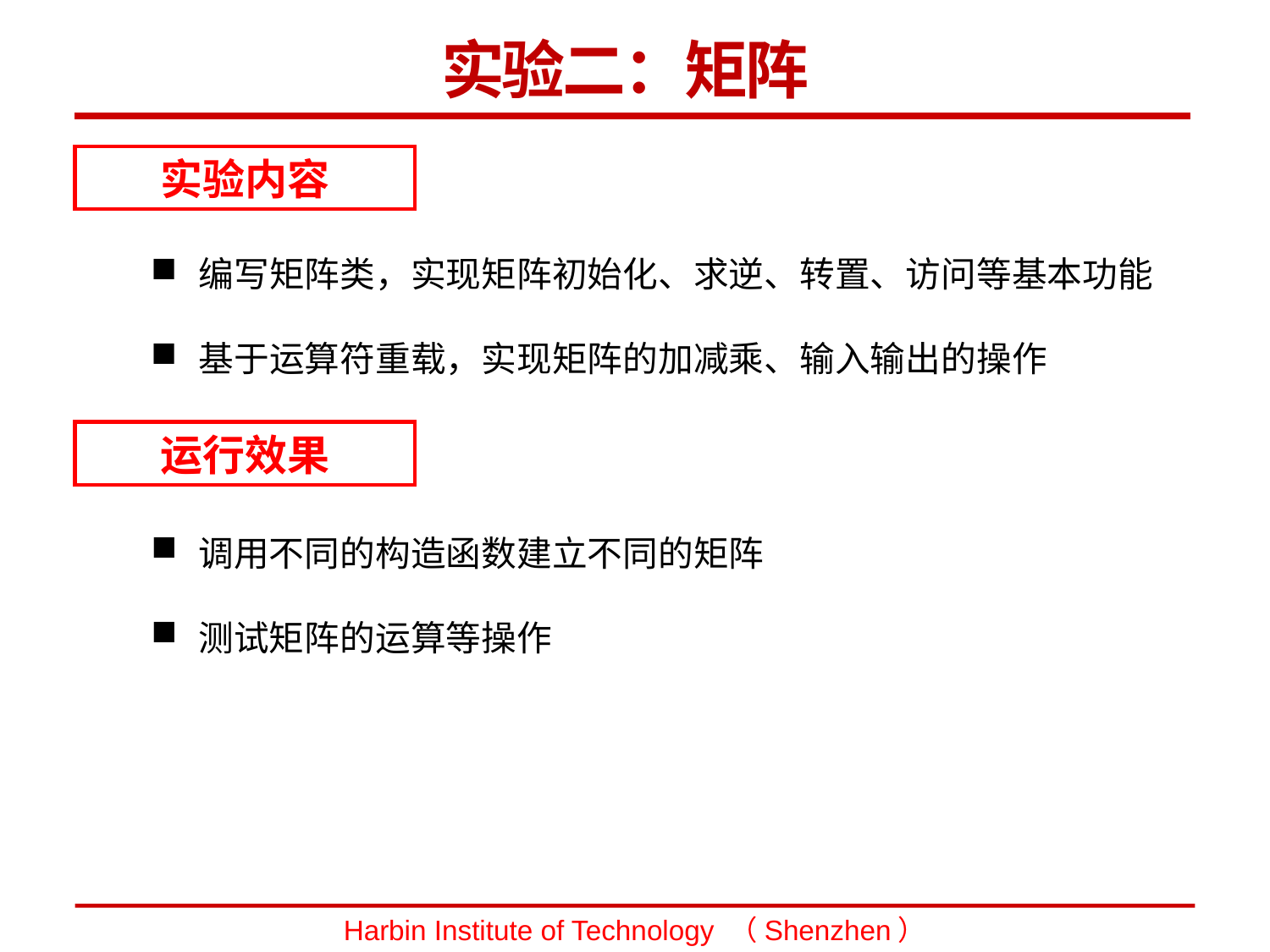

实验二：矩阵
实验内容
编写矩阵类，实现矩阵初始化、求逆、转置、访问等基本功能
基于运算符重载，实现矩阵的加减乘、输入输出的操作
运行效果
调用不同的构造函数建立不同的矩阵
测试矩阵的运算等操作
Harbin Institute of Technology （Shenzhen）